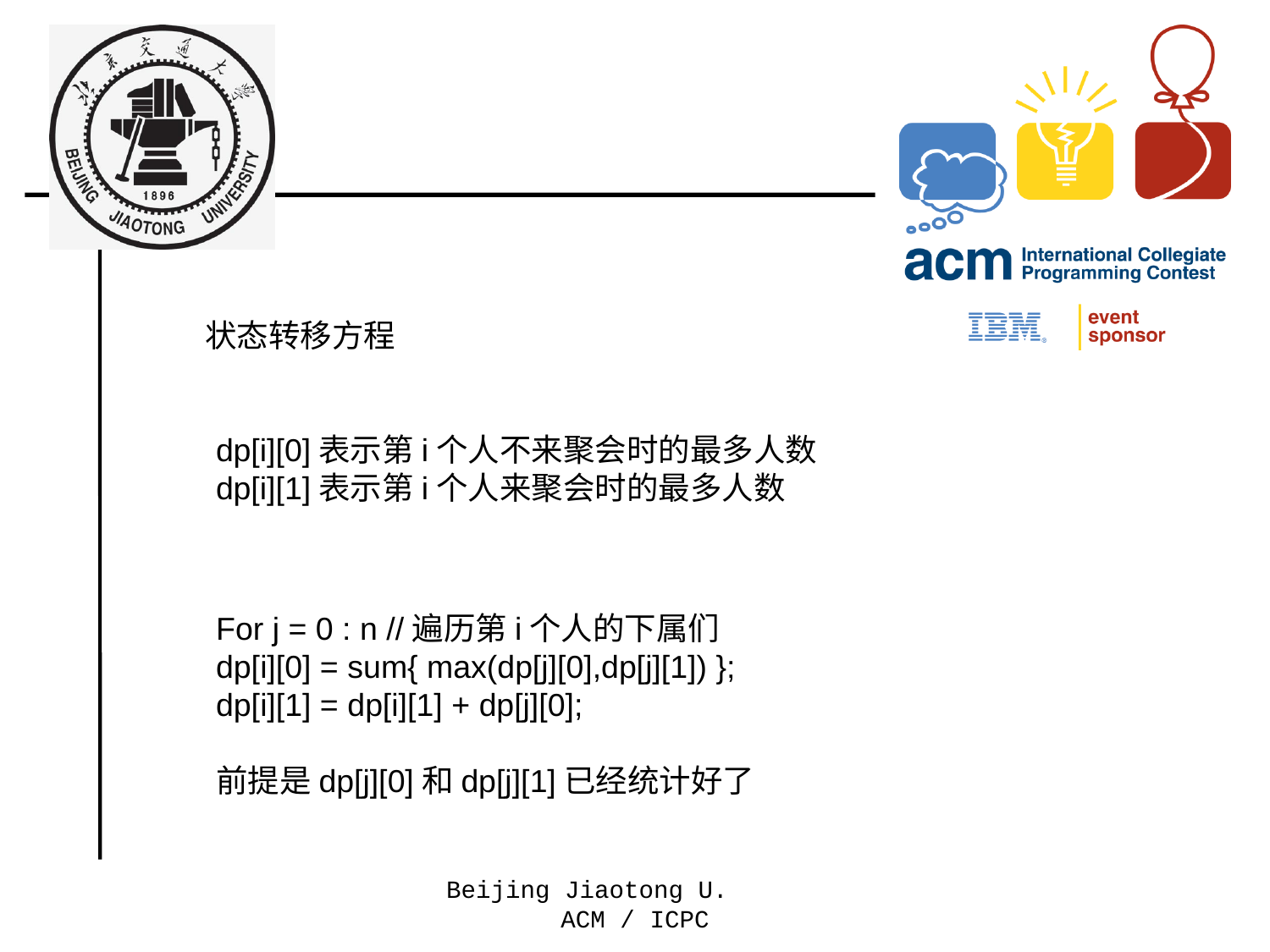

#

状态转移方程
dp[i][0]表示第i个人不来聚会时的最多人数
dp[i][1]表示第i个人来聚会时的最多人数
For j = 0 : n //遍历第i个人的下属们
dp[i][0] = sum{ max(dp[j][0],dp[j][1]) };
dp[i][1] = dp[i][1] + dp[j][0];

前提是dp[j][0]和dp[j][1]已经统计好了